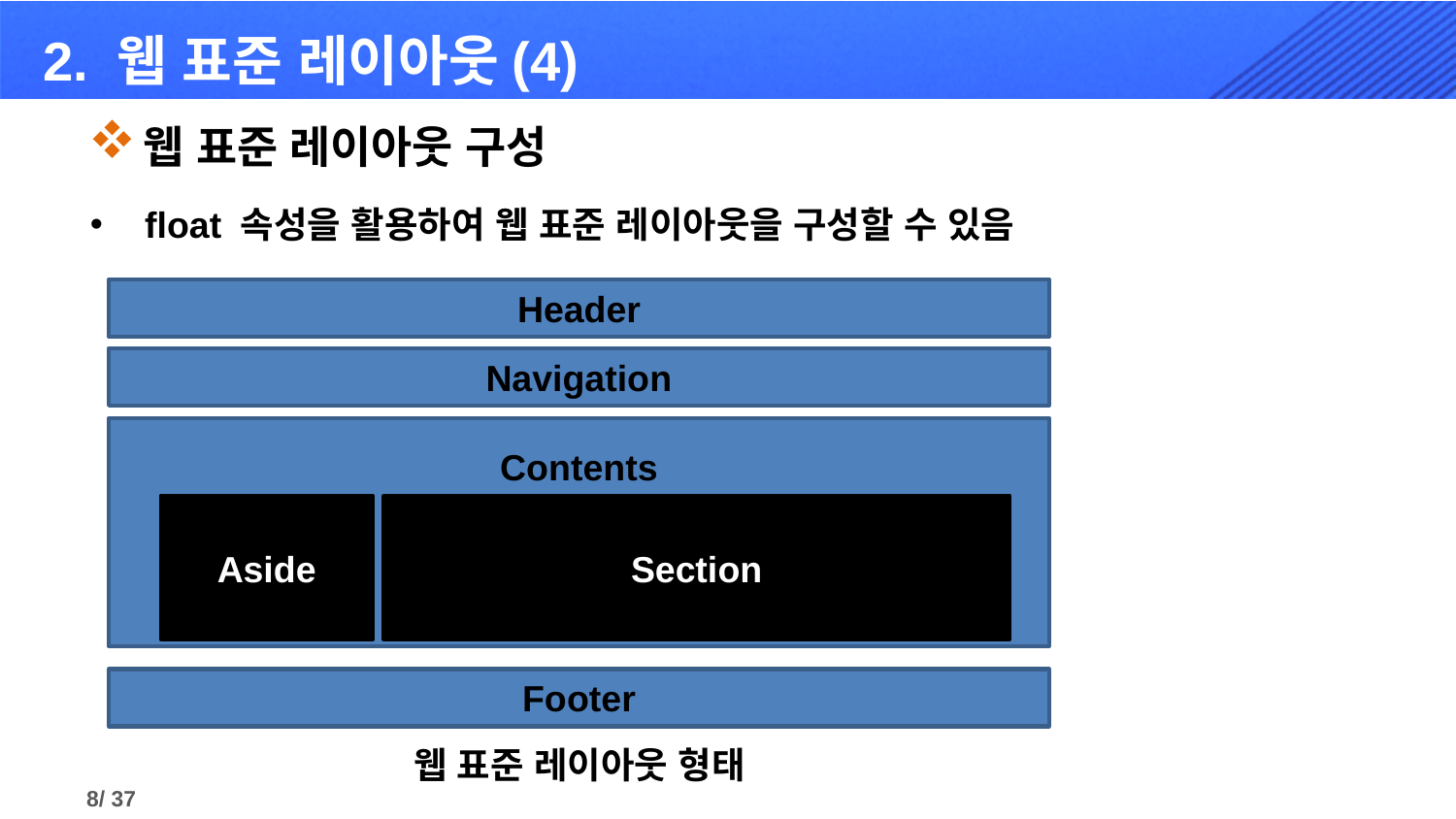

# 2. 웹 표준 레이아웃(4)
웹 표준 레이아웃 구성
float 속성을 활용하여 웹 표준 레이아웃을 구성할 수 있음
Header
Navigation
Contents

Aside
Section
Footer
웹 표준 레이아웃 형태